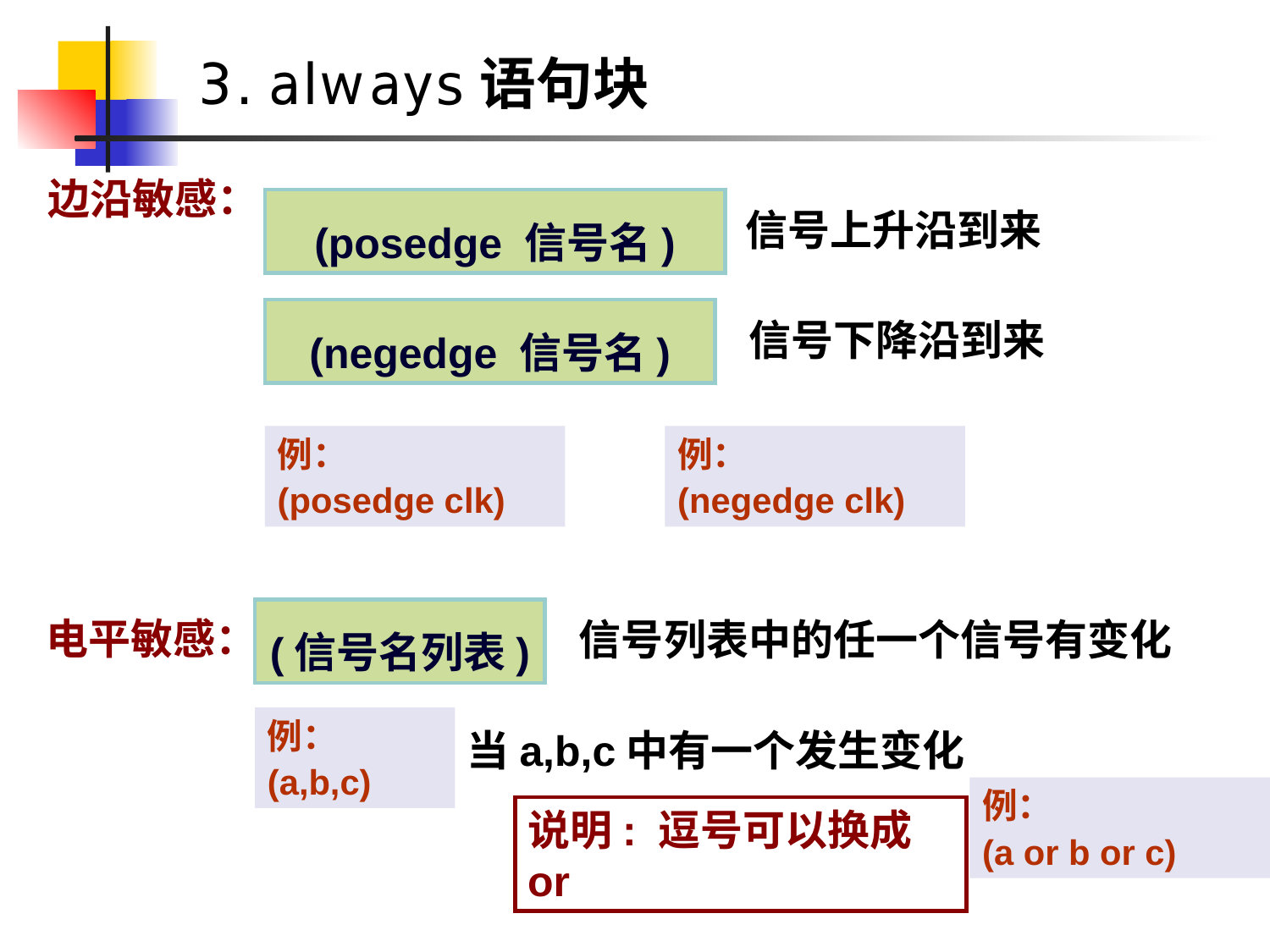

# 3. always语句块
边沿敏感：
(posedge 信号名)
信号上升沿到来
(negedge 信号名)
信号下降沿到来
例：
(posedge clk)
例：
(negedge clk)
(信号名列表)
电平敏感：
信号列表中的任一个信号有变化
例：
(a,b,c)
当a,b,c中有一个发生变化
例：
(a or b or c)
说明: 逗号可以换成or